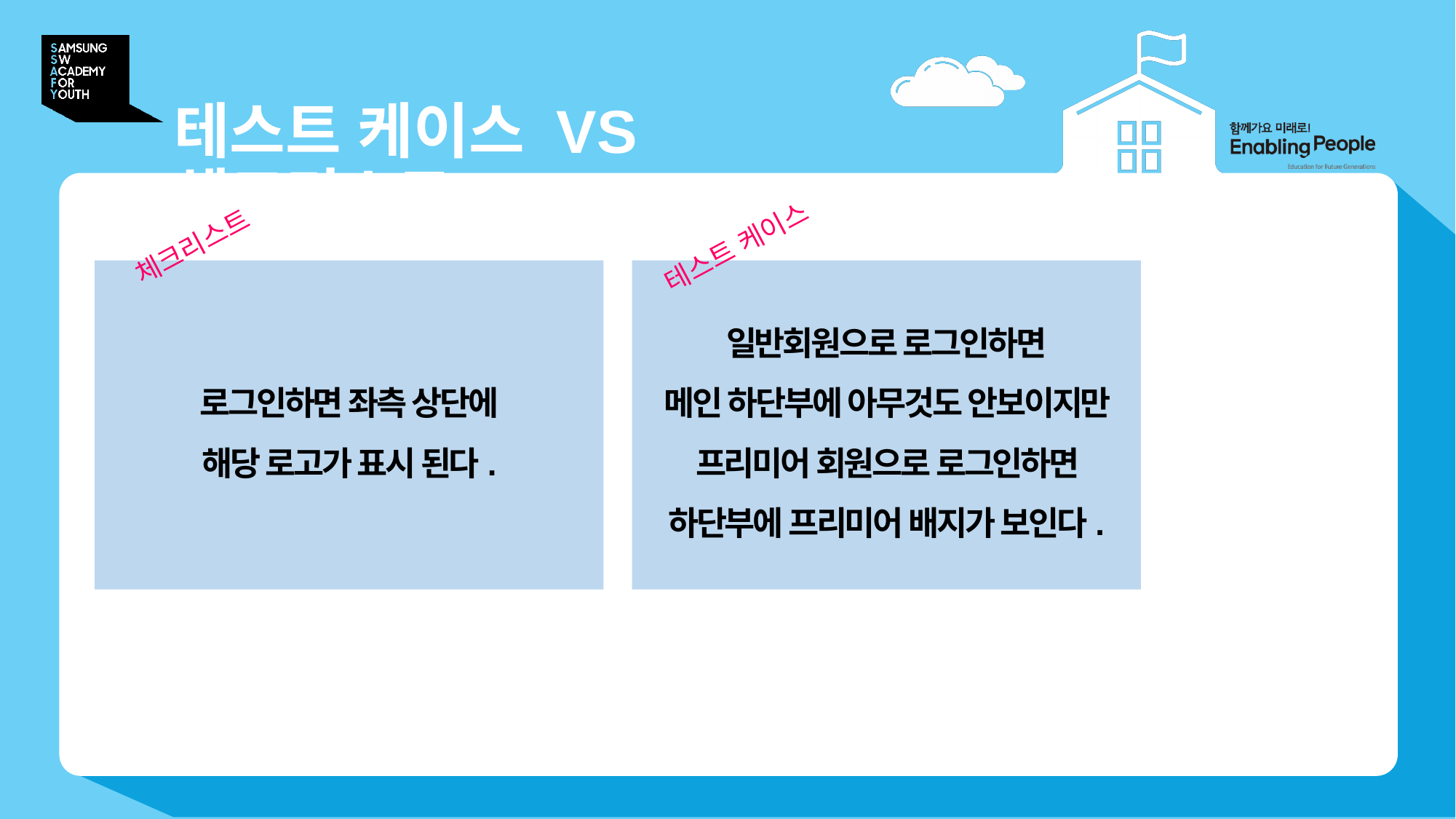

# 테스트 케이스 VS 체크리스트
체크리스트
테스트 케이스
일반회원으로 로그인하면
메인 하단부에 아무것도 안보이지만 프리미어 회원으로 로그인하면 하단부에 프리미어 배지가 보인다.
로그인하면 좌측 상단에
해당 로고가 표시 된다.